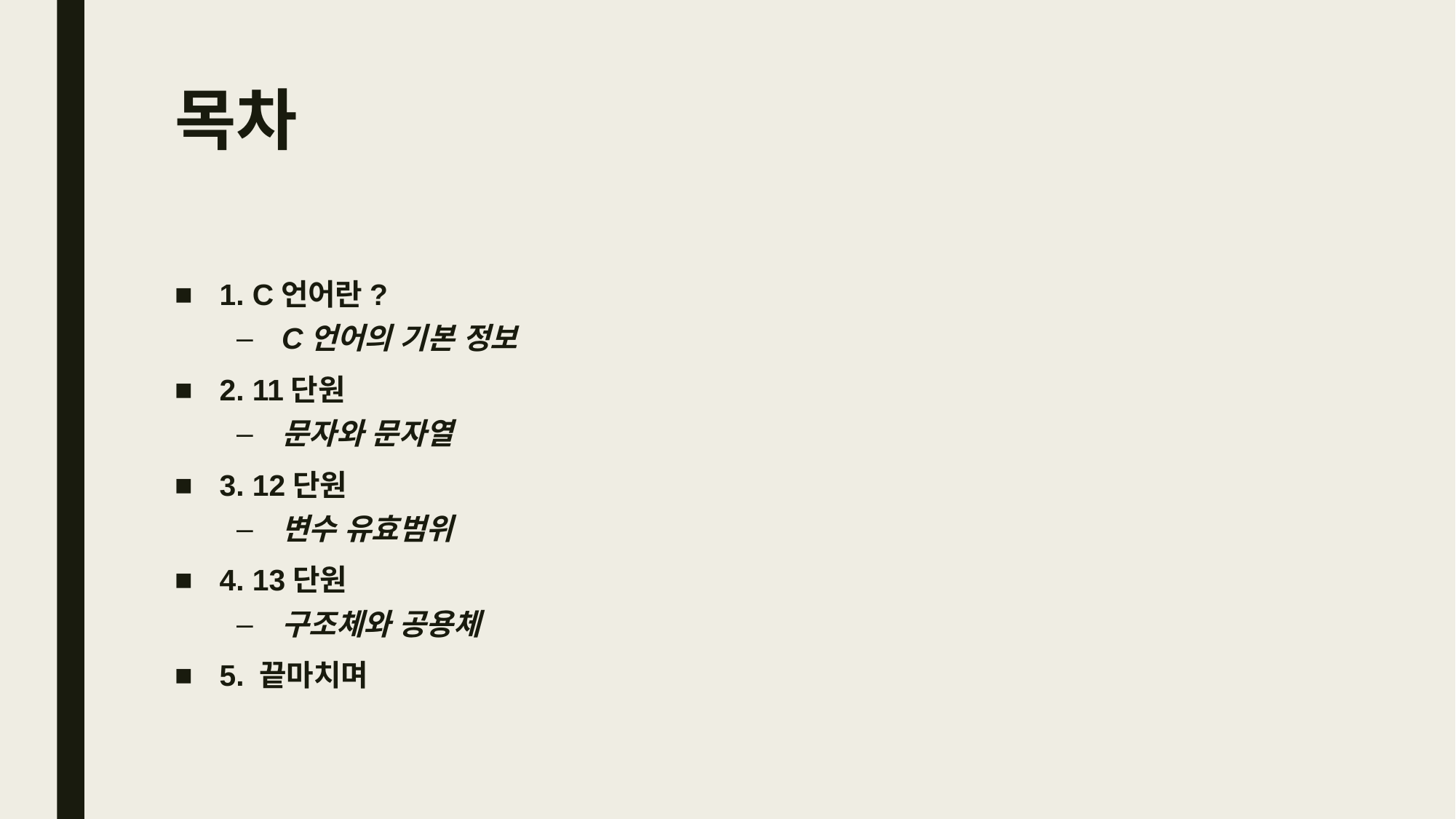

# 목차
1. C언어란?
C언어의 기본 정보
2. 11단원
문자와 문자열
3. 12단원
변수 유효범위
4. 13단원
구조체와 공용체
5. 끝마치며